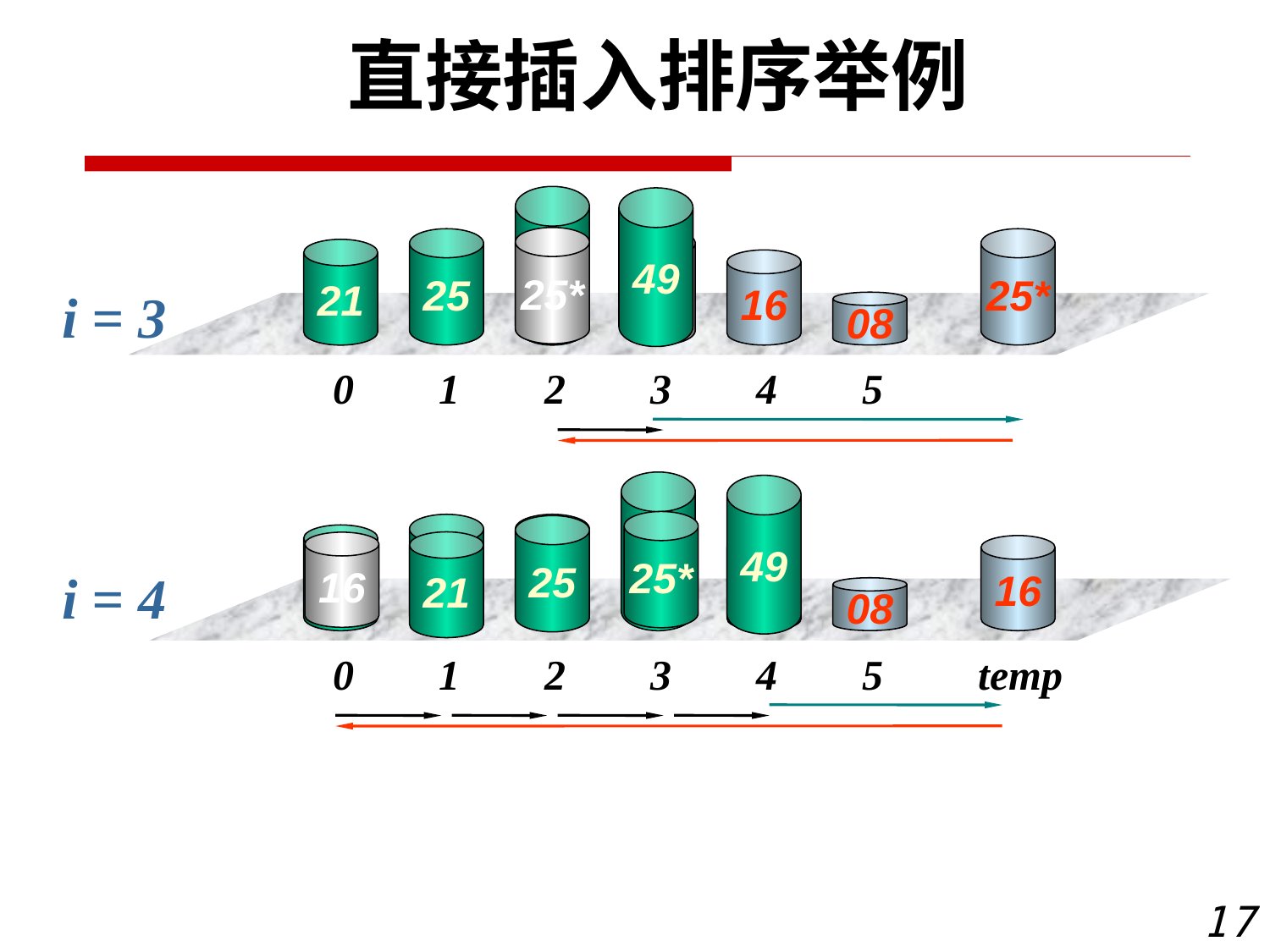

直接插入排序举例
49
49
25*
25
25*
25*
21
16
i = 3

08
0        1        2        3        4        5

49
49
25*
25
25*
25
21
21
16
16
16
i = 4

08
0        1        2        3        4        5         temp

17